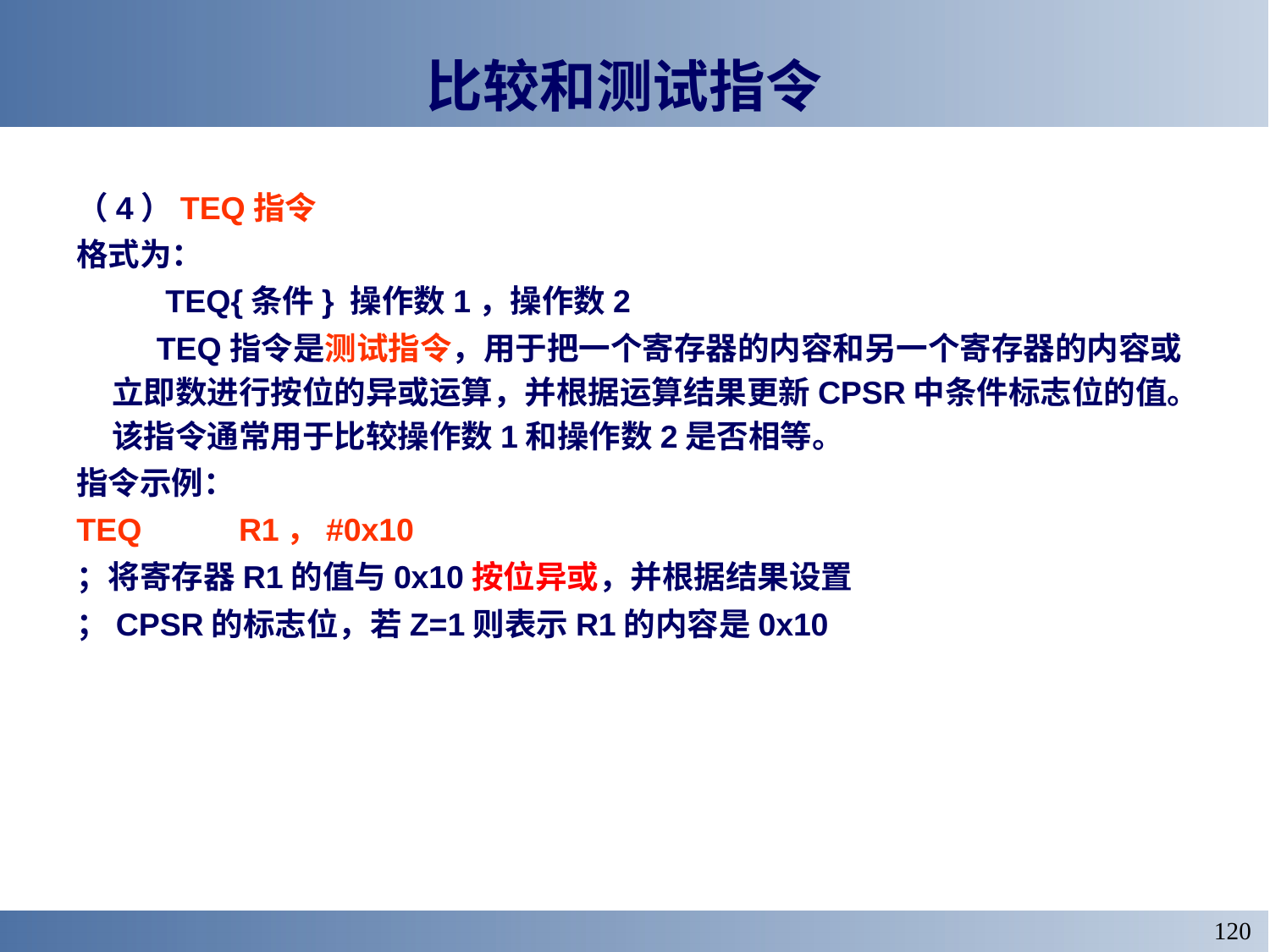

# 比较和测试指令
（4）TEQ指令
格式为：
          TEQ{条件} 操作数1，操作数2
         TEQ指令是测试指令，用于把一个寄存器的内容和另一个寄存器的内容或立即数进行按位的异或运算，并根据运算结果更新CPSR中条件标志位的值。该指令通常用于比较操作数1和操作数2是否相等。
指令示例：
TEQ	R1，#0x10
；将寄存器R1的值与0x10按位异或，并根据结果设置
；CPSR的标志位，若Z=1则表示R1的内容是0x10